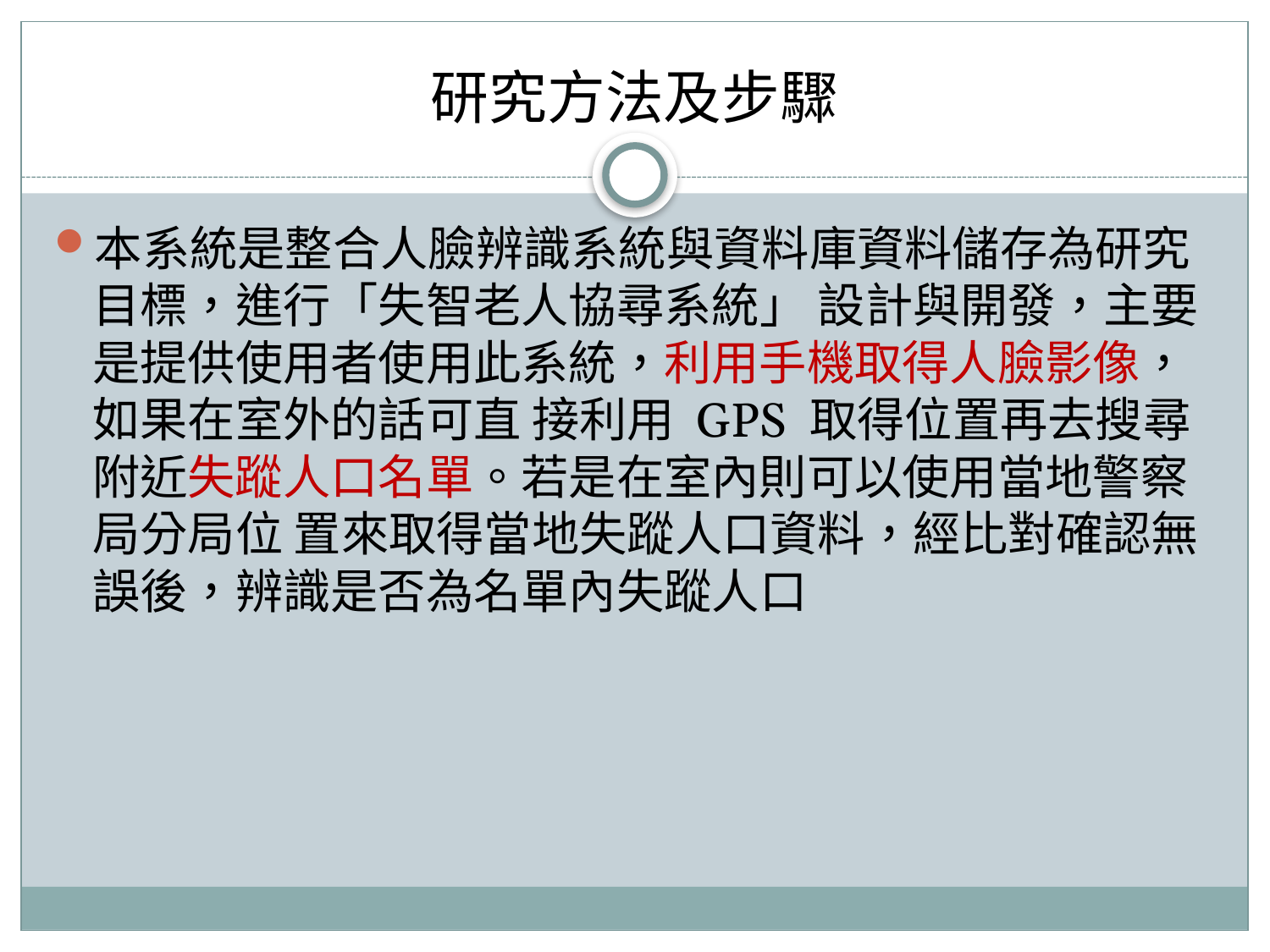

# 研究方法及步驟
本系統是整合人臉辨識系統與資料庫資料儲存為研究目標，進行「失智老人協尋系統」 設計與開發，主要是提供使用者使用此系統，利用手機取得人臉影像，如果在室外的話可直 接利用 GPS 取得位置再去搜尋附近失蹤人口名單。若是在室內則可以使用當地警察局分局位 置來取得當地失蹤人口資料，經比對確認無誤後，辨識是否為名單內失蹤人口